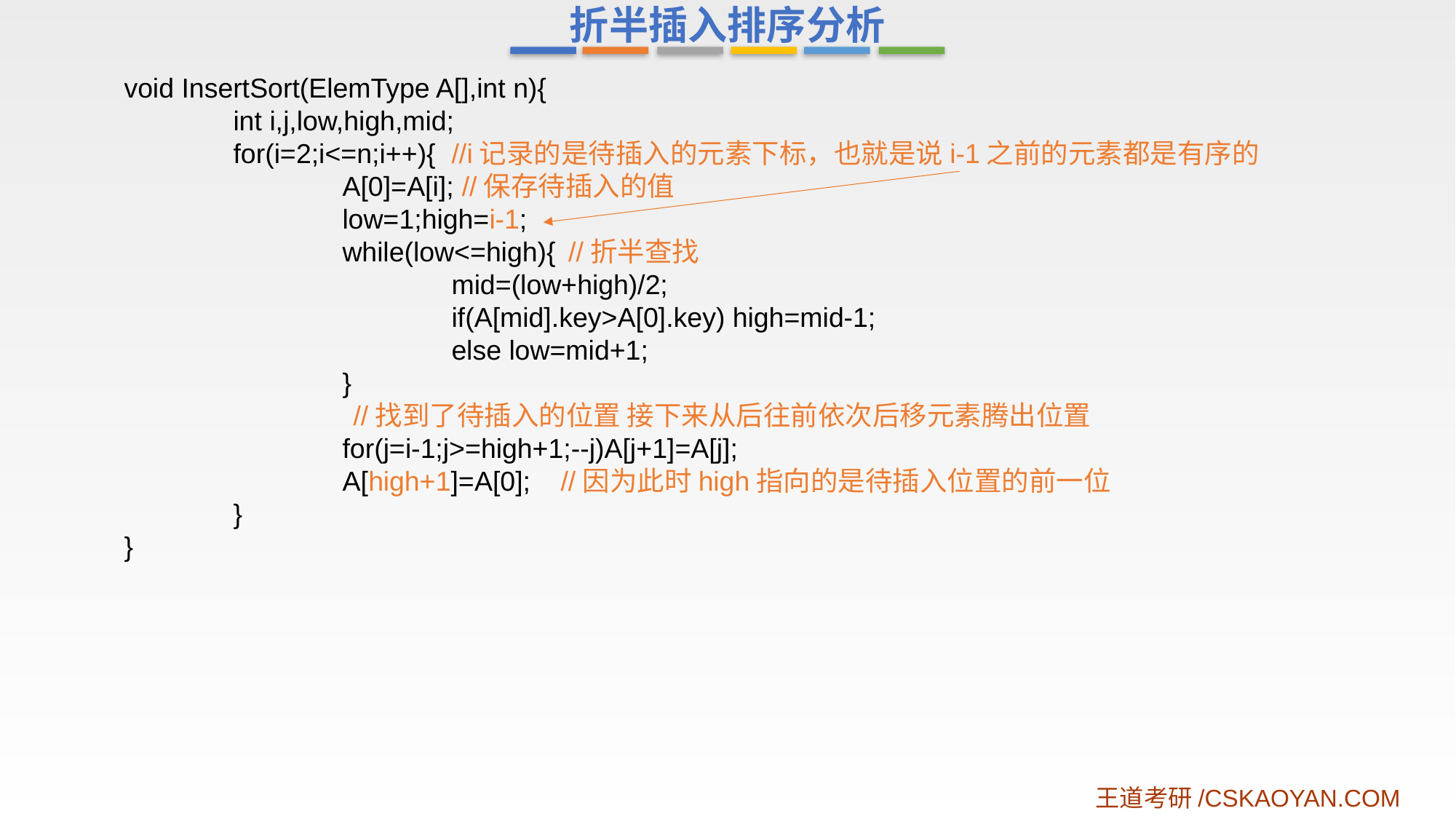

折半插入排序分析

void InsertSort(ElemType A[],int n){
	int i,j,low,high,mid;
	for(i=2;i<=n;i++){	//i记录的是待插入的元素下标，也就是说i-1之前的元素都是有序的
		A[0]=A[i]; //保存待插入的值
		low=1;high=i-1;
		while(low<=high){	 //折半查找
			mid=(low+high)/2;
			if(A[mid].key>A[0].key) high=mid-1;
			else low=mid+1;
		}
                              //找到了待插入的位置 接下来从后往前依次后移元素腾出位置
		for(j=i-1;j>=high+1;--j)A[j+1]=A[j];
		A[high+1]=A[0];	//因为此时high指向的是待插入位置的前一位
	}
}
王道考研/CSKAOYAN.COM